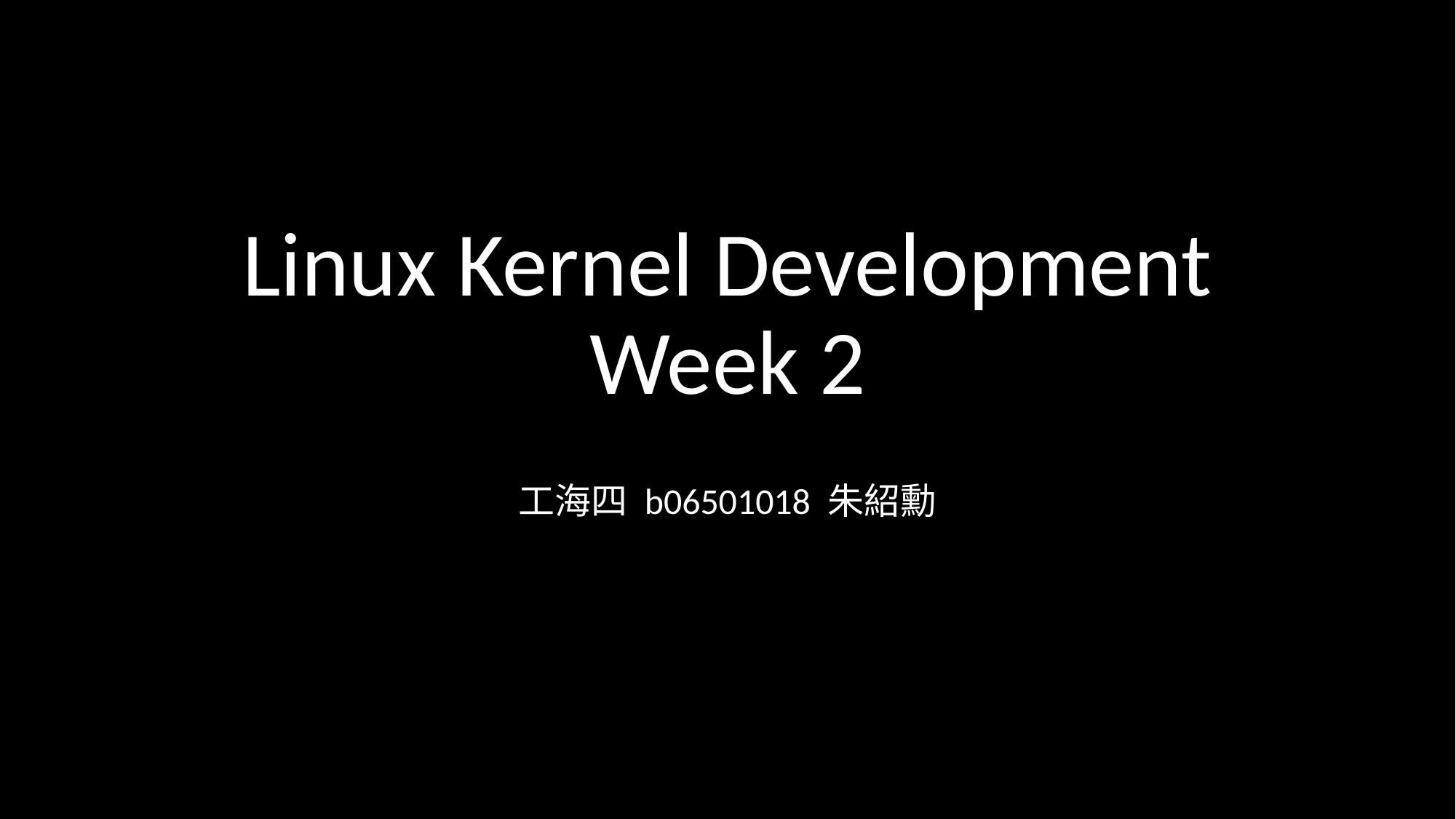

# Linux Kernel Development Week 2
工海四 b06501018 朱紹勳